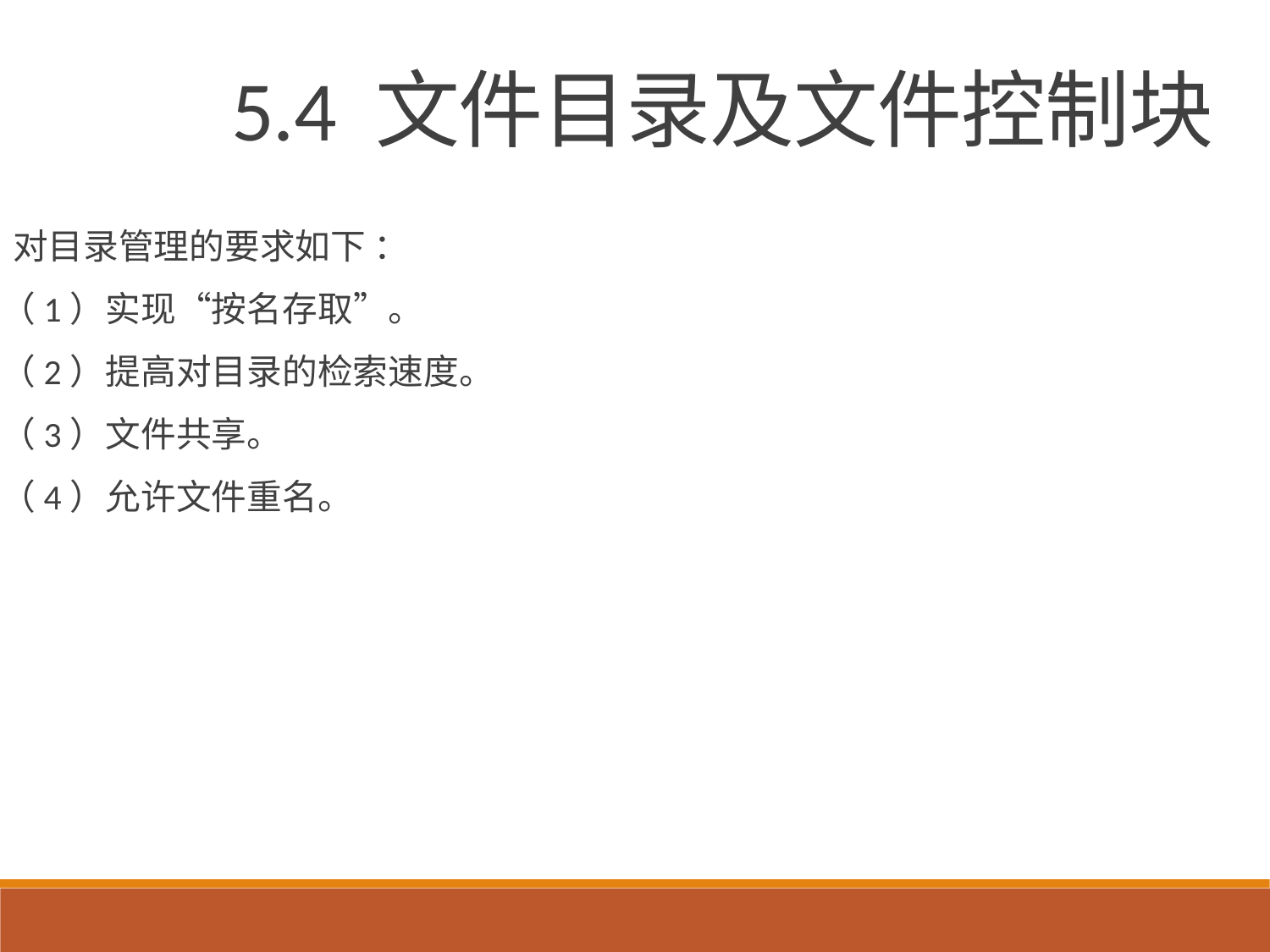

5.4 文件目录及文件控制块
对目录管理的要求如下 ：
（1）实现“按名存取”。
（2）提高对目录的检索速度。
（3）文件共享。
（4）允许文件重名。